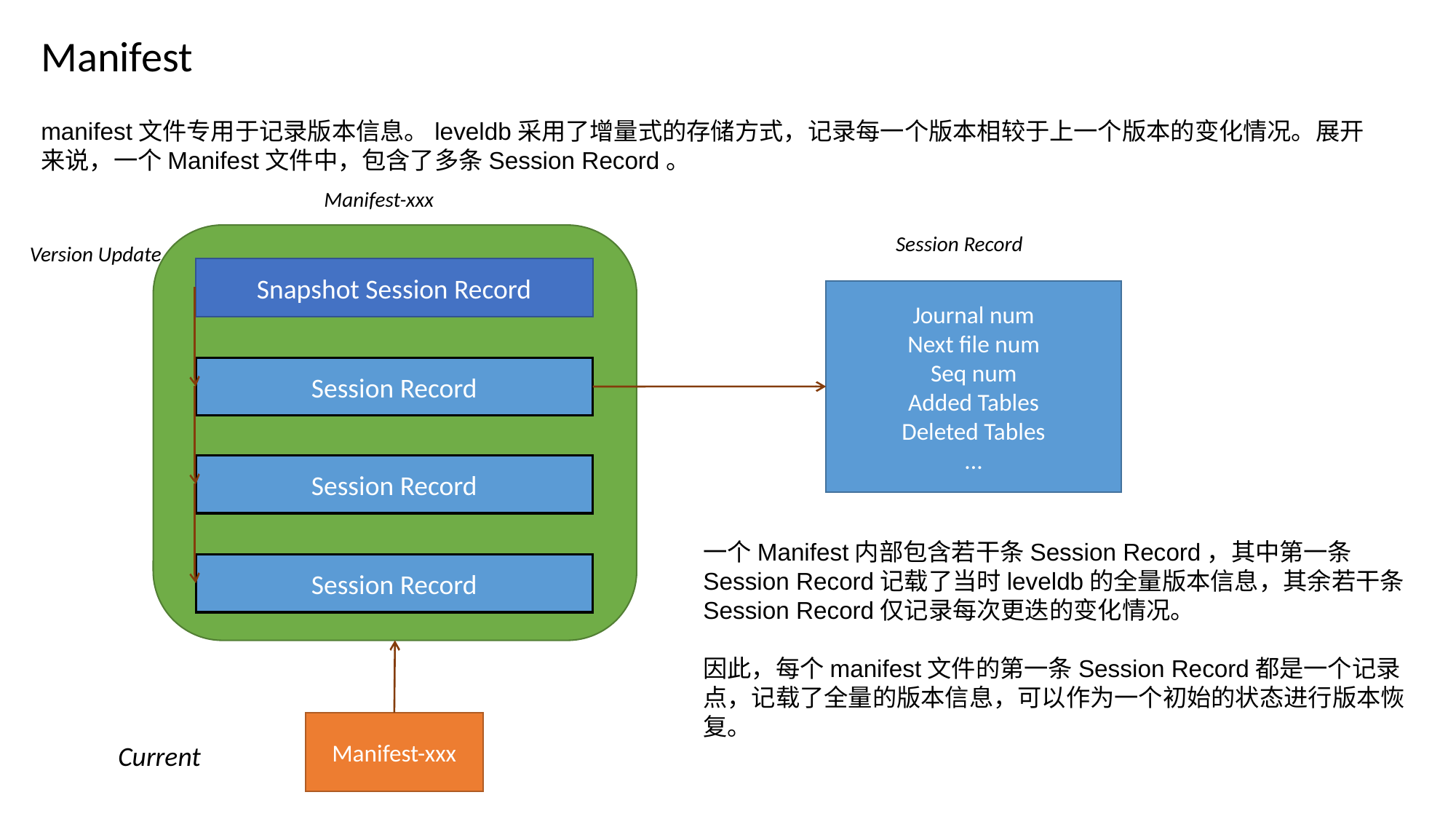

Manifest
manifest文件专用于记录版本信息。leveldb采用了增量式的存储方式，记录每一个版本相较于上一个版本的变化情况。展开来说，一个Manifest文件中，包含了多条Session Record。
Manifest-xxx

Session Record
Version Update
Snapshot Session Record
Journal num
Next file num
Seq num
Added Tables
Deleted Tables
...
Session Record
Session Record
一个Manifest内部包含若干条Session Record，其中第一条Session Record记载了当时leveldb的全量版本信息，其余若干条Session Record仅记录每次更迭的变化情况。

因此，每个manifest文件的第一条Session Record都是一个记录点，记载了全量的版本信息，可以作为一个初始的状态进行版本恢复。
Session Record
Manifest-xxx
Current